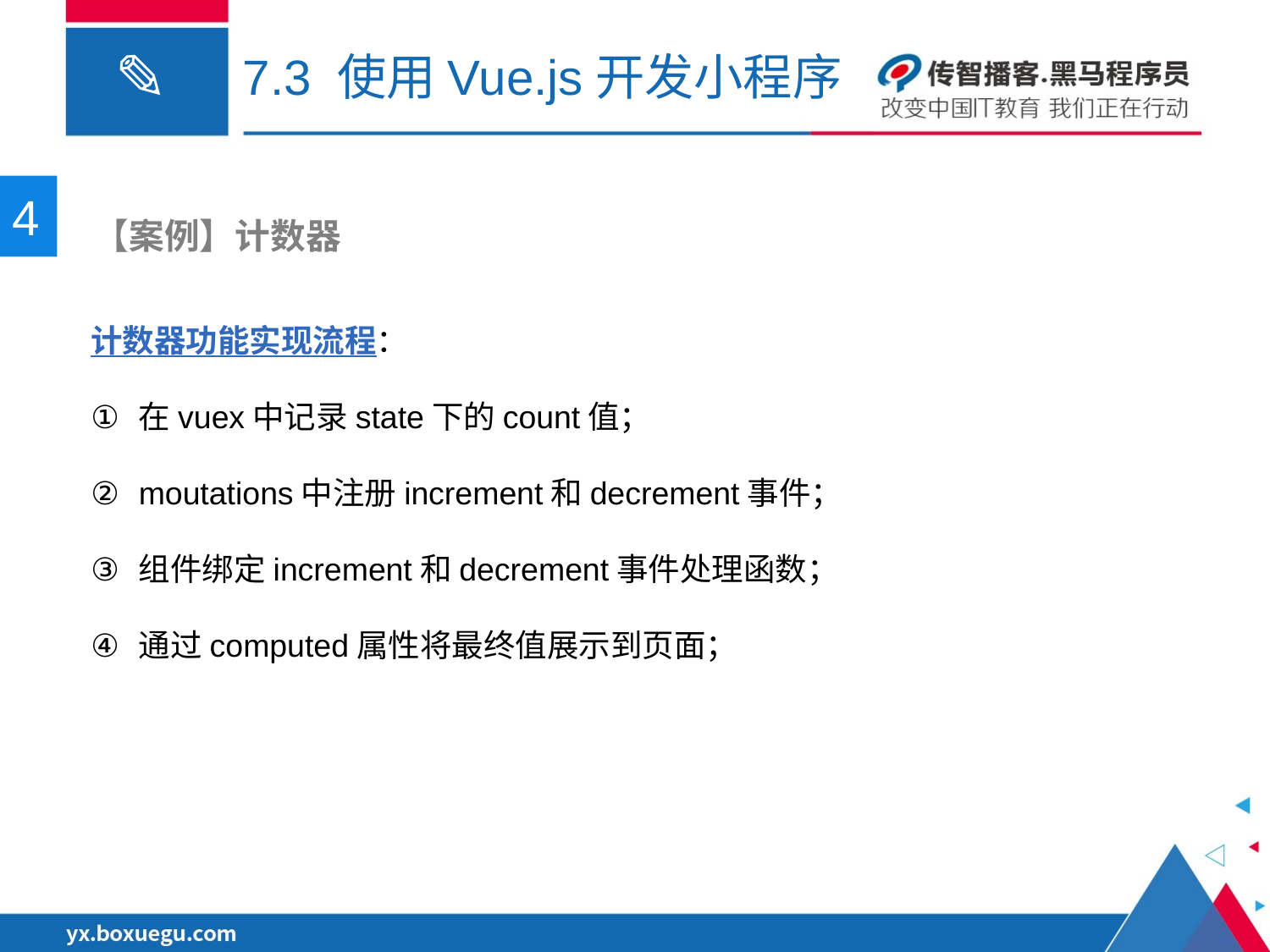

# 7.3 使用Vue.js开发小程序

4
  【案例】计数器
计数器功能实现流程：
在vuex中记录state下的count值；
moutations中注册increment和decrement事件；
组件绑定increment和decrement事件处理函数；
通过computed属性将最终值展示到页面；